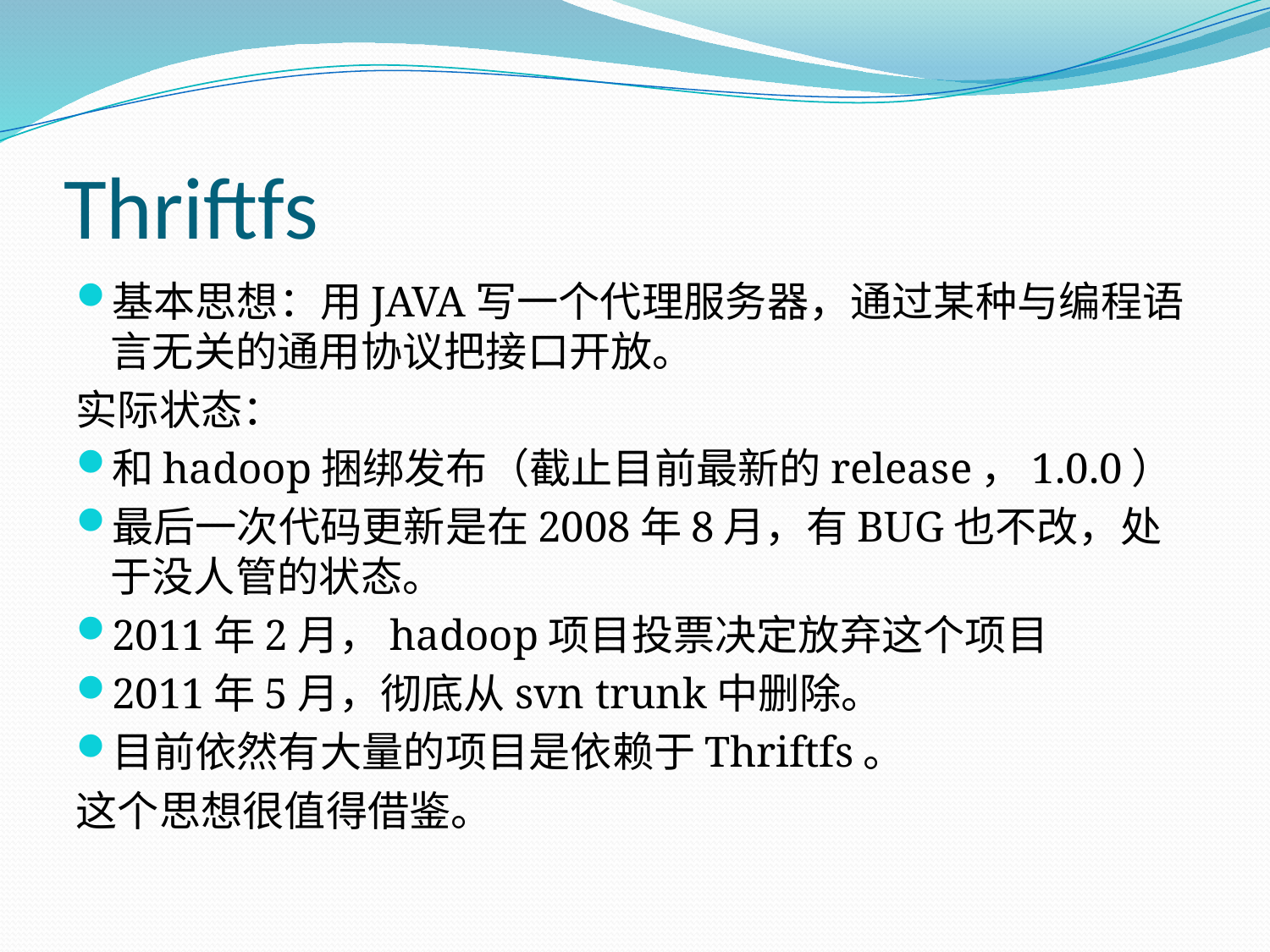

# Thriftfs
基本思想：用JAVA写一个代理服务器，通过某种与编程语言无关的通用协议把接口开放。
实际状态：
和hadoop捆绑发布（截止目前最新的release，1.0.0）
最后一次代码更新是在2008年8月，有BUG也不改，处于没人管的状态。
2011年2月，hadoop项目投票决定放弃这个项目
2011年5月，彻底从svn trunk中删除。
目前依然有大量的项目是依赖于Thriftfs。
这个思想很值得借鉴。